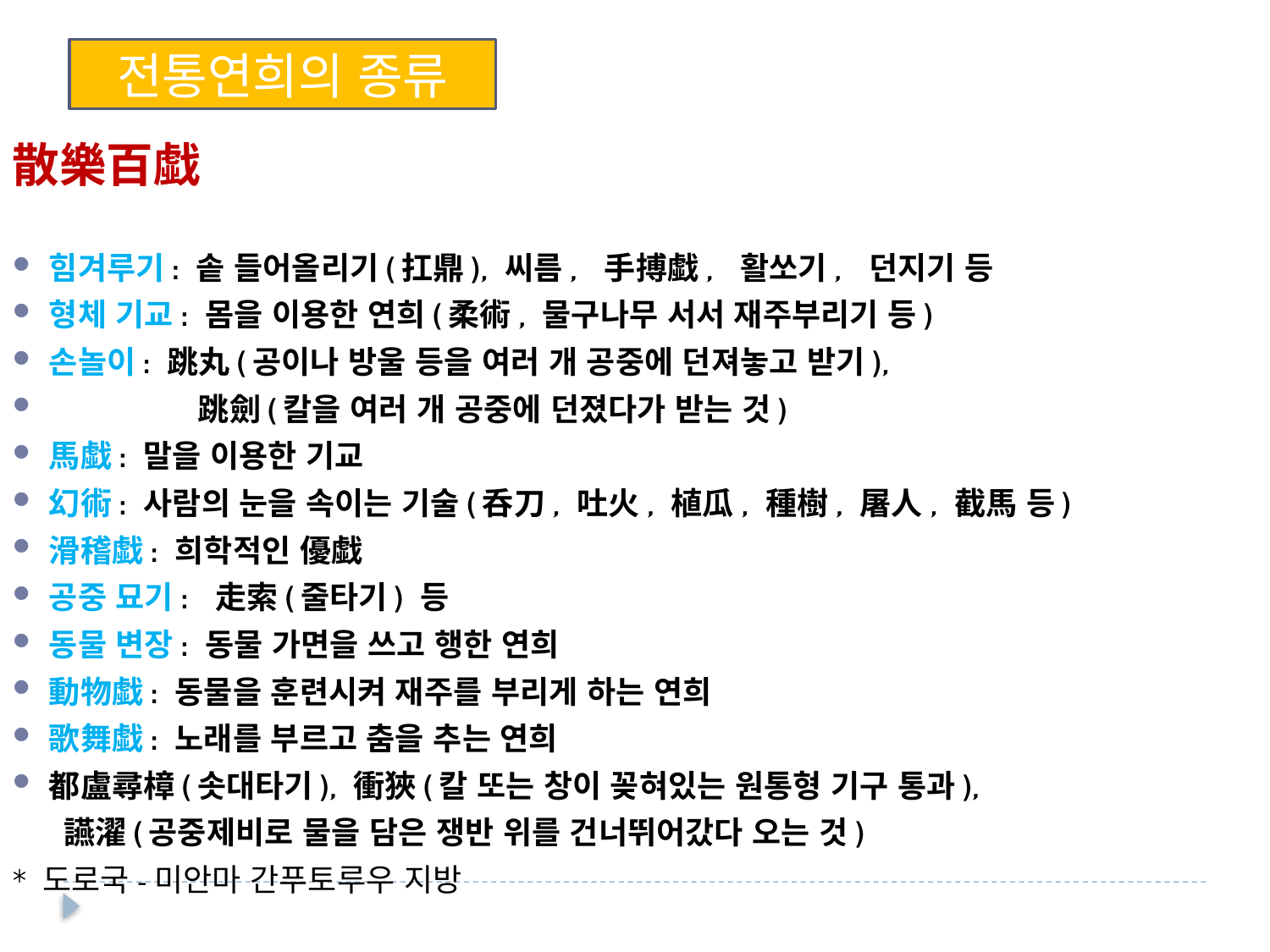

전통연희의 종류
散樂百戱

힘겨루기: 솥 들어올리기(扛鼎), 씨름,  手搏戱,  활쏘기,  던지기 등
형체 기교: 몸을 이용한 연희(柔術, 물구나무 서서 재주부리기 등)
손놀이: 跳丸(공이나 방울 등을 여러 개 공중에 던져놓고 받기),
                跳劍(칼을 여러 개 공중에 던졌다가 받는 것)
馬戱: 말을 이용한 기교
幻術: 사람의 눈을 속이는 기술(呑刀, 吐火, 植瓜, 種樹, 屠人, 截馬 등)
滑稽戱: 희학적인 優戱
공중 묘기:  走索(줄타기) 등
동물 변장: 동물 가면을 쓰고 행한 연희
動物戱: 동물을 훈련시켜 재주를 부리게 하는 연희
歌舞戱: 노래를 부르고 춤을 추는 연희
都盧尋樟(솟대타기), 衝狹(칼 또는 창이 꽂혀있는 원통형 기구 통과),
     讌濯(공중제비로 물을 담은 쟁반 위를 건너뛰어갔다 오는 것)
* 도로국-미안마 간푸토루우 지방